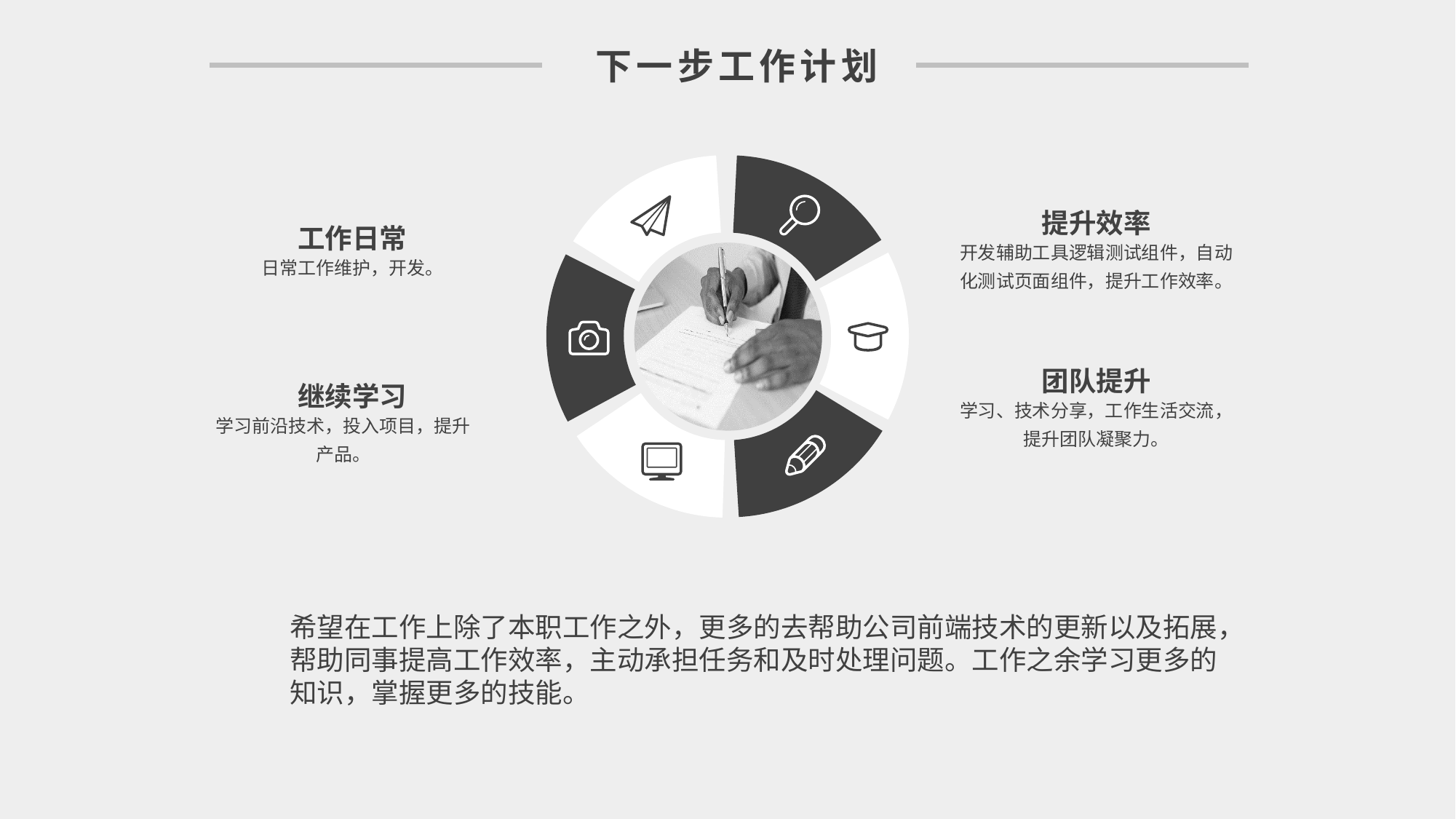

下一步工作计划

提升效率
开发辅助工具逻辑测试组件，自动化测试页面组件，提升工作效率。
工作日常
日常工作维护，开发。
团队提升
学习、技术分享，工作生活交流，提升团队凝聚力。
继续学习
学习前沿技术，投入项目，提升产品。
希望在工作上除了本职工作之外，更多的去帮助公司前端技术的更新以及拓展，帮助同事提高工作效率，主动承担任务和及时处理问题。工作之余学习更多的知识，掌握更多的技能。